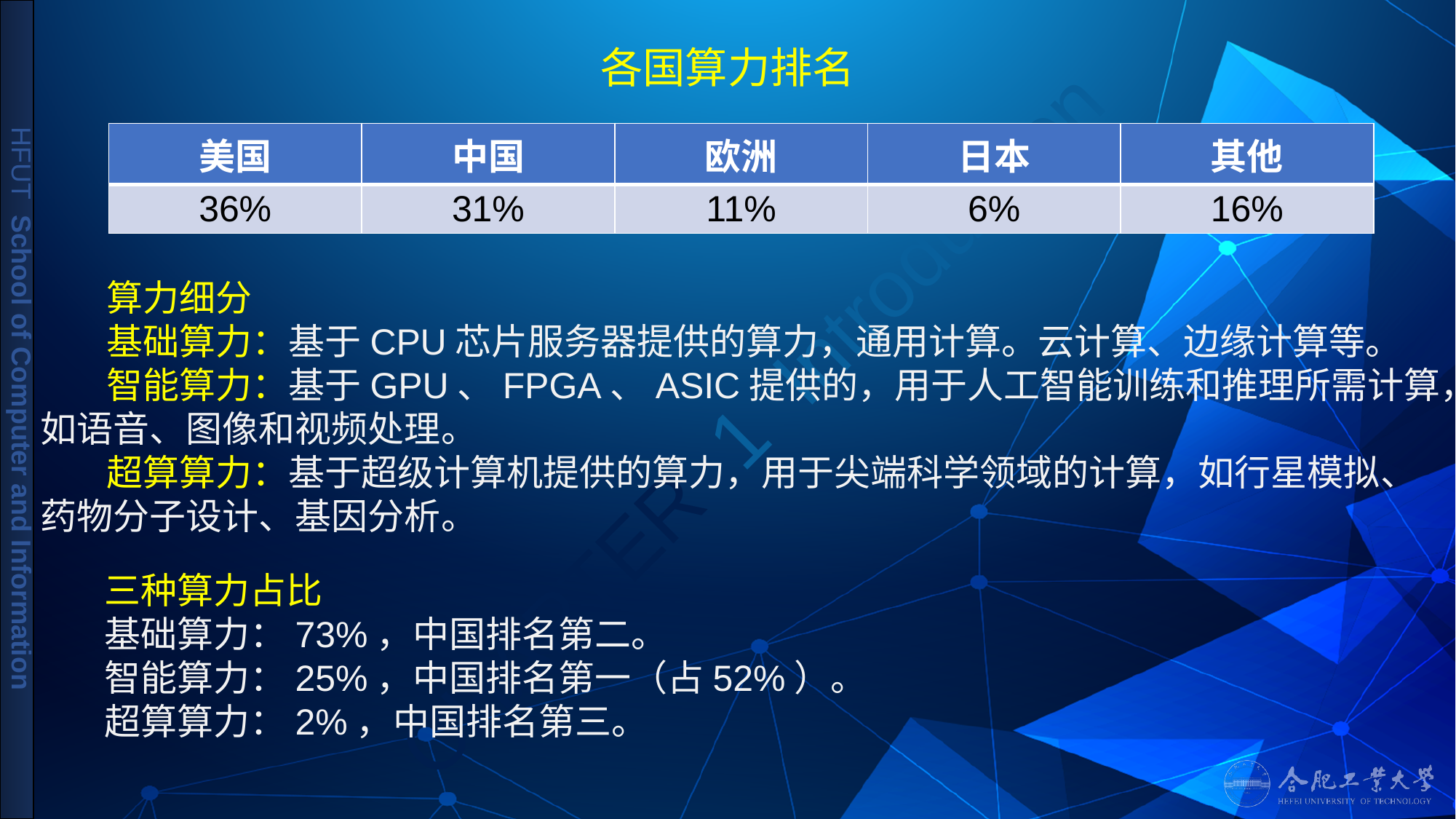

# 各国算力排名
| 美国 | 中国 | 欧洲 | 日本 | 其他 |
| --- | --- | --- | --- | --- |
| 36% | 31% | 11% | 6% | 16% |
       算力细分
       基础算力：基于CPU芯片服务器提供的算力，通用计算。云计算、边缘计算等。
       智能算力：基于GPU、FPGA、ASIC提供的，用于人工智能训练和推理所需计算，如语音、图像和视频处理。
       超算算力：基于超级计算机提供的算力，用于尖端科学领域的计算，如行星模拟、药物分子设计、基因分析。
三种算力占比
基础算力：73%，中国排名第二。
智能算力：25%，中国排名第一（占52%）。
超算算力：2%，中国排名第三。